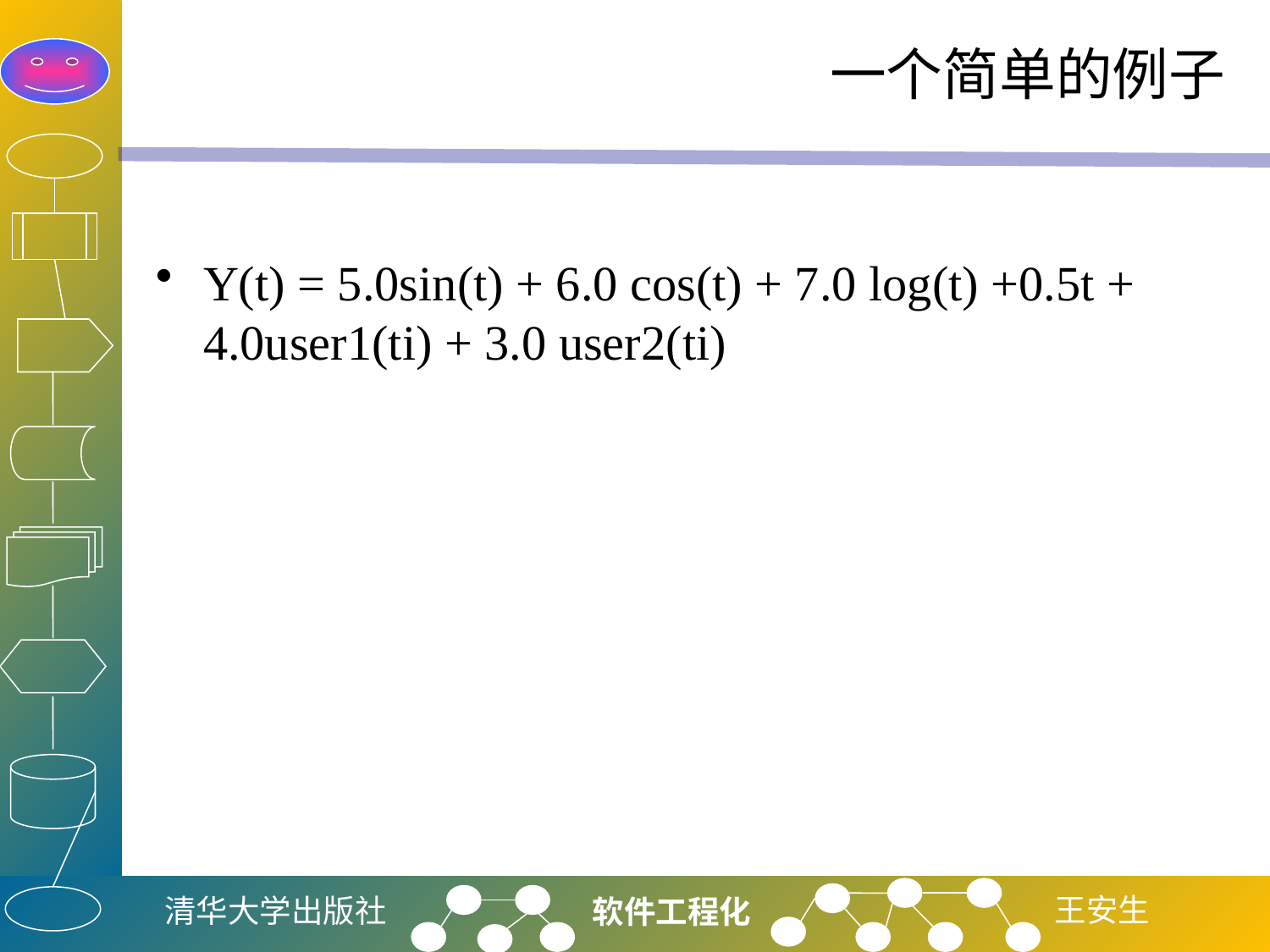

# 一个简单的例子
Y(t) = 5.0sin(t) + 6.0 cos(t) + 7.0 log(t) +0.5t + 4.0user1(ti) + 3.0 user2(ti)